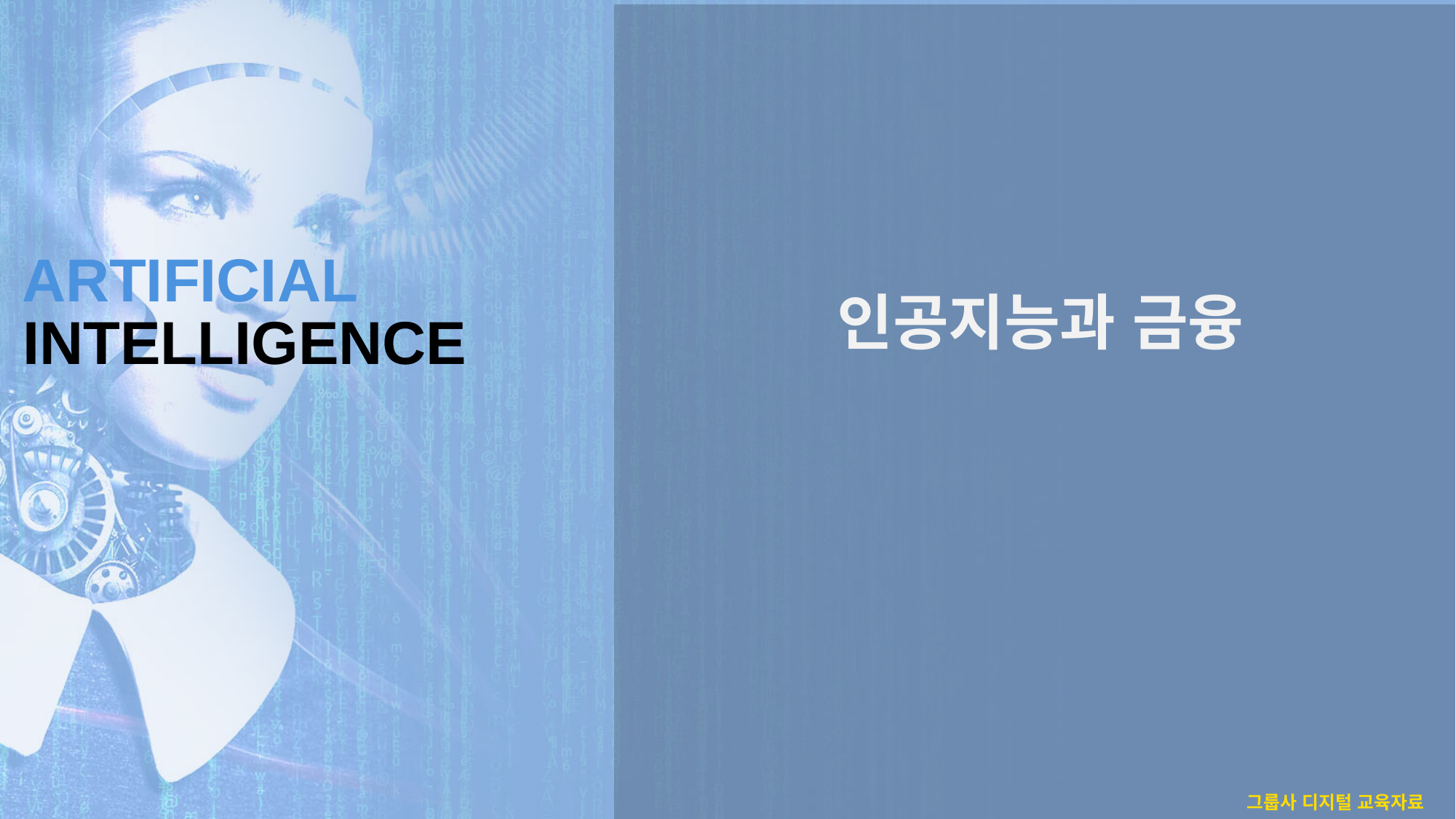

ARTIFICIAL
인공지능과 금융
INTELLIGENCE
그룹사 디지털 교육자료